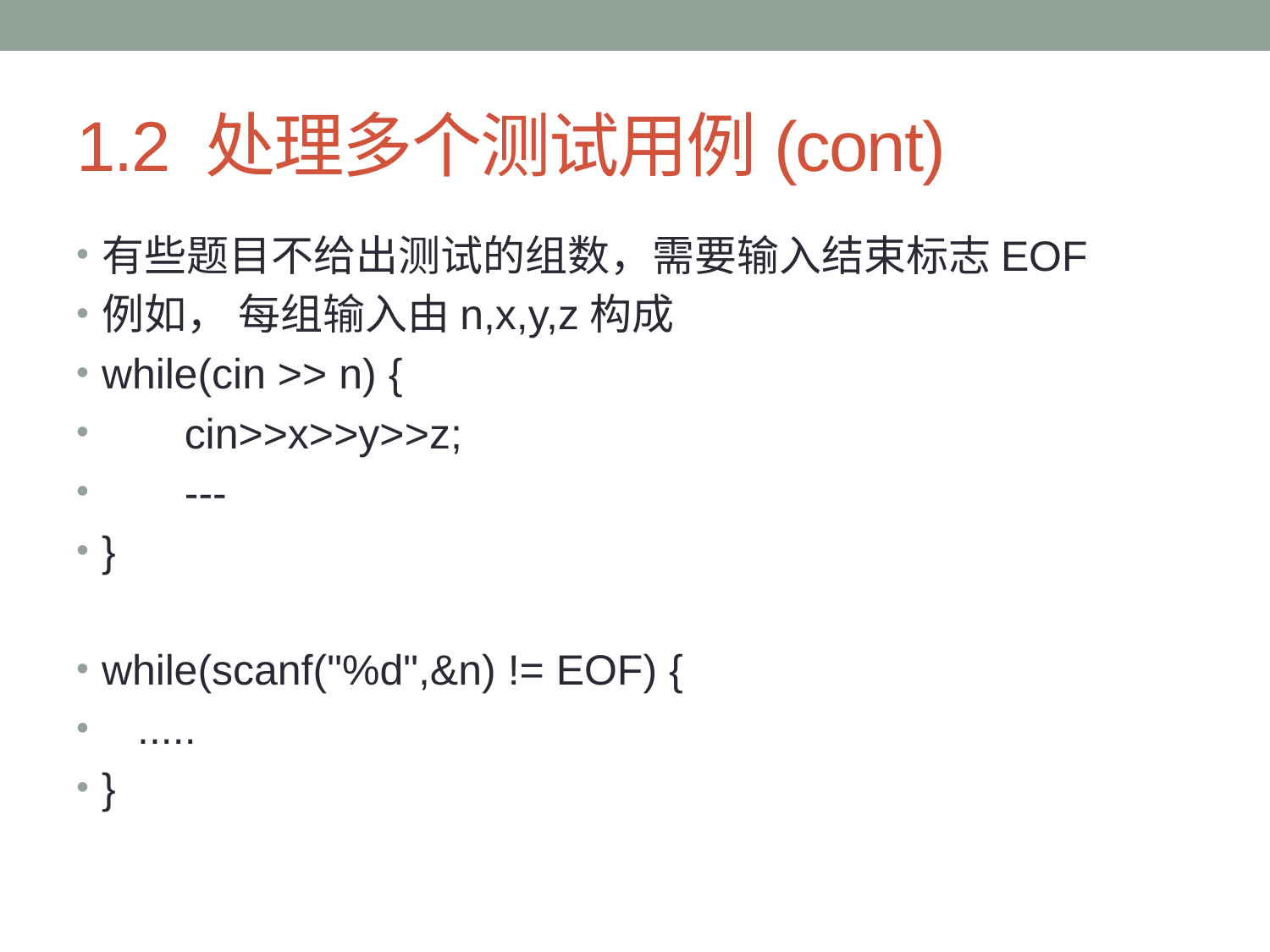

# 1.2 处理多个测试用例(cont)
有些题目不给出测试的组数，需要输入结束标志EOF
例如， 每组输入由n,x,y,z构成
while(cin >> n) {
       cin>>x>>y>>z;
       ---
}

while(scanf("%d",&n) != EOF) {
   .....
}